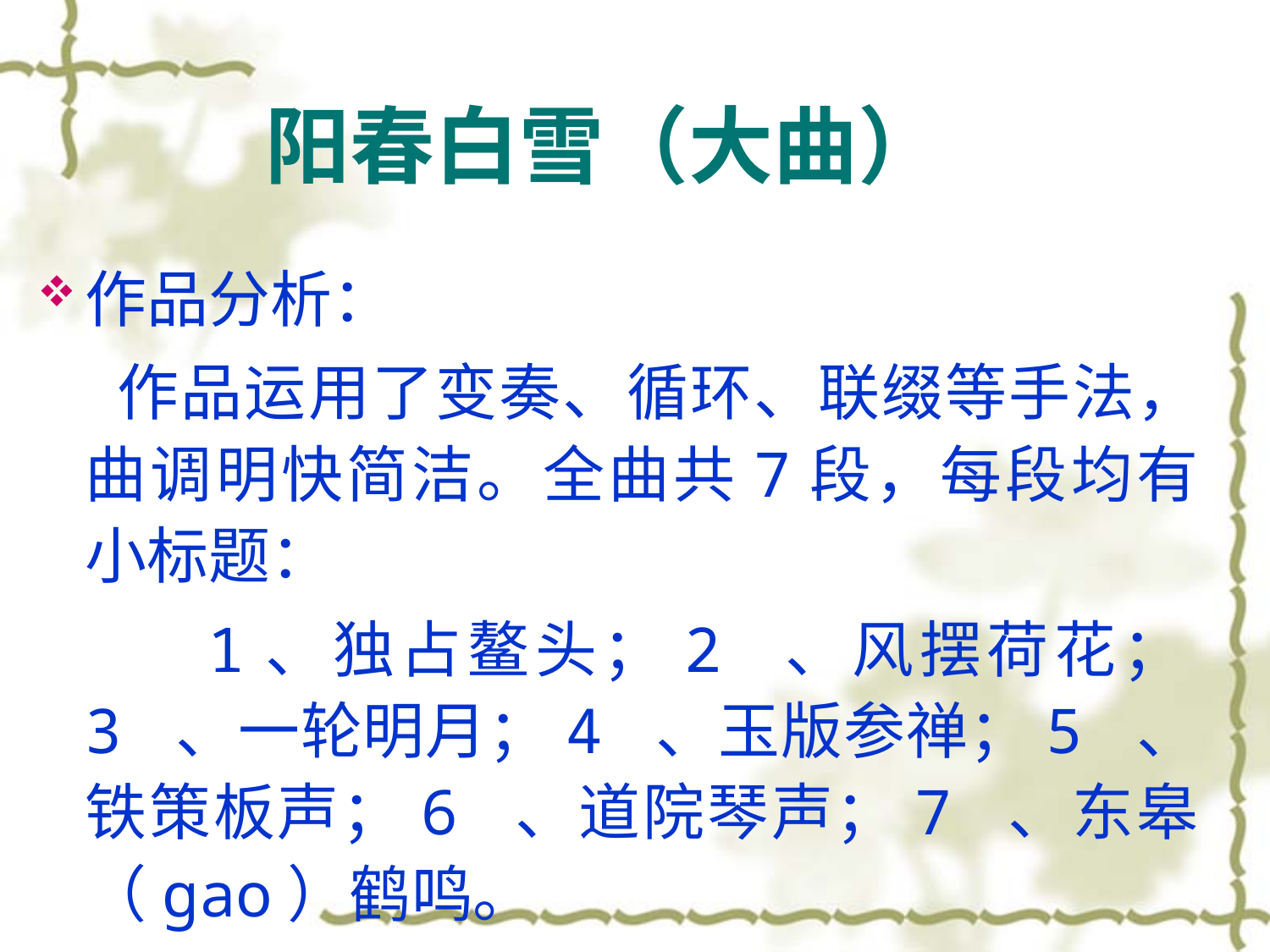

阳春白雪（大曲）
# 作品分析：
    作品运用了变奏、循环、联缀等手法，曲调明快简洁。全曲共7段，每段均有小标题：
    1、独占鳌头；2 、风摆荷花；3 、一轮明月；4 、玉版参禅；5 、铁策板声；6 、道院琴声；7 、东皋（gao）鹤鸣。